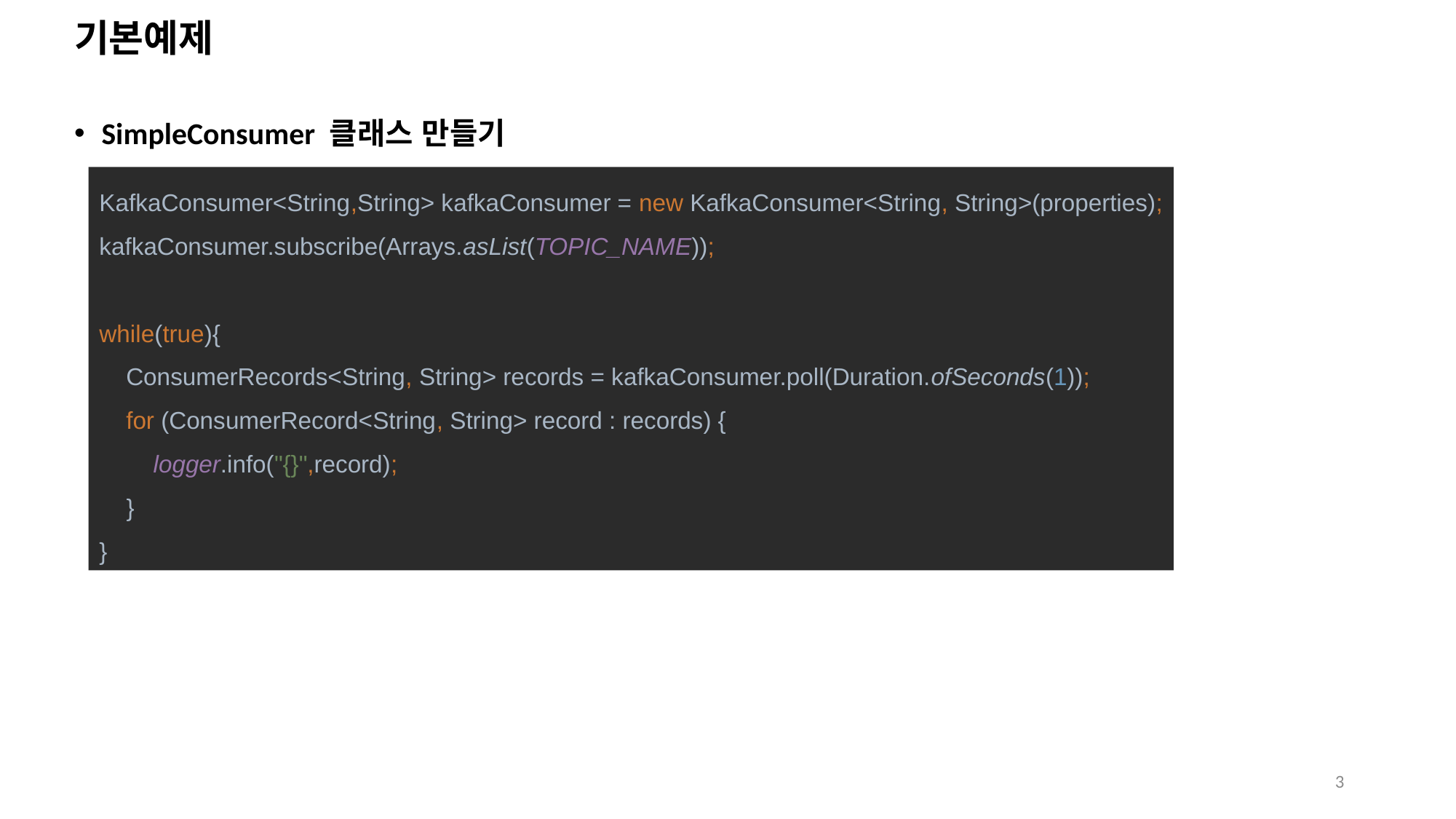

# 기본예제
SimpleConsumer 클래스 만들기
Consumer 실행
KafkaConsumer<String,String> kafkaConsumer = new KafkaConsumer<String, String>(properties);
kafkaConsumer.subscribe(Arrays.asList(TOPIC_NAME));
while(true){
    ConsumerRecords<String, String> records = kafkaConsumer.poll(Duration.ofSeconds(1));
    for (ConsumerRecord<String, String> record : records) {
        logger.info("{}",record);
    }
}
3